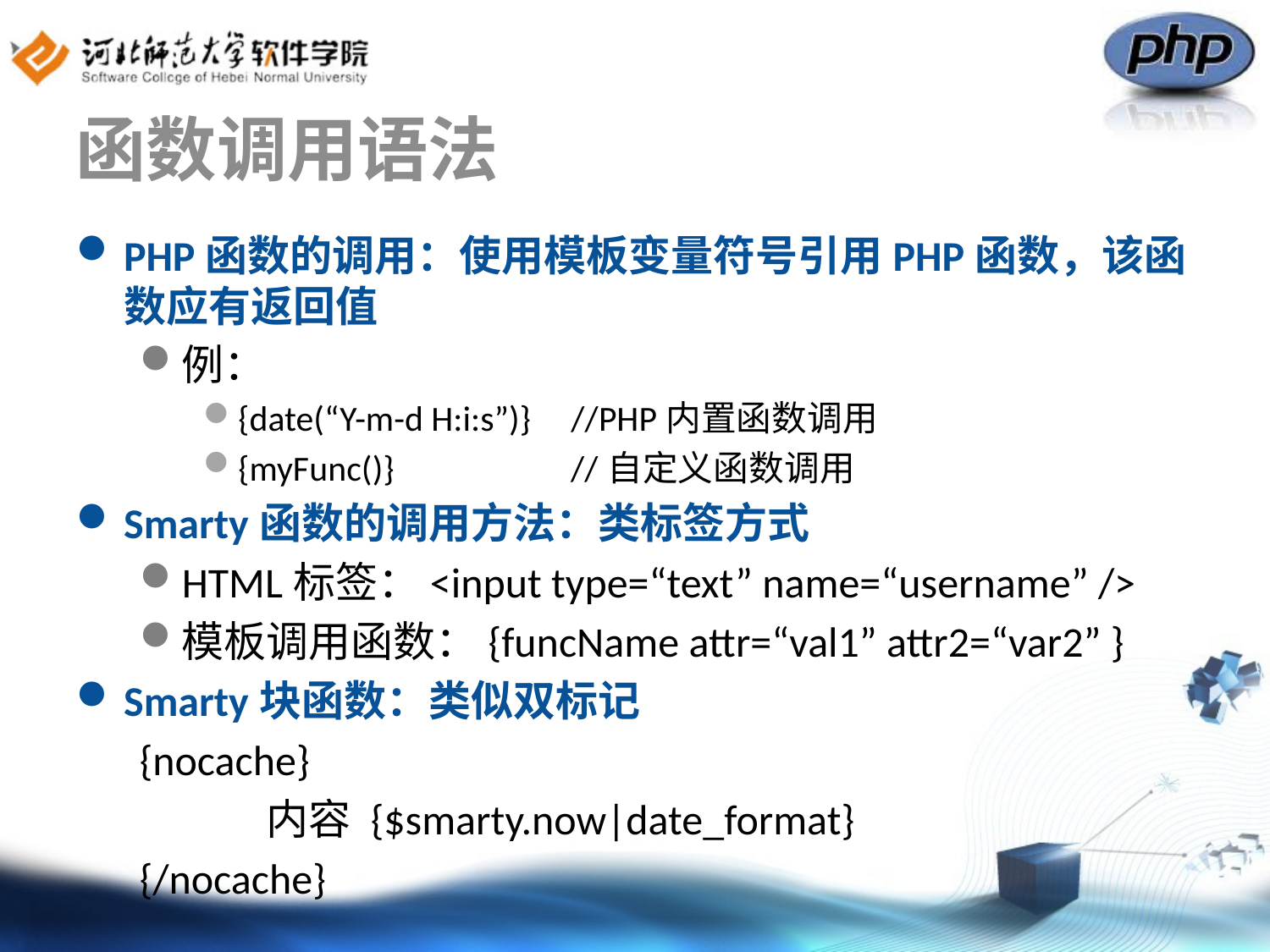

# 函数调用语法
PHP函数的调用：使用模板变量符号引用PHP函数，该函数应有返回值
例：
{date(“Y-m-d H:i:s”)}     //PHP内置函数调用
{myFunc()}                      //自定义函数调用
Smarty函数的调用方法：类标签方式
HTML标签：<input type=“text” name=“username” />
模板调用函数：{funcName attr=“val1” attr2=“var2” }
Smarty块函数：类似双标记
{nocache}
	内容 {$smarty.now|date_format}
{/nocache}